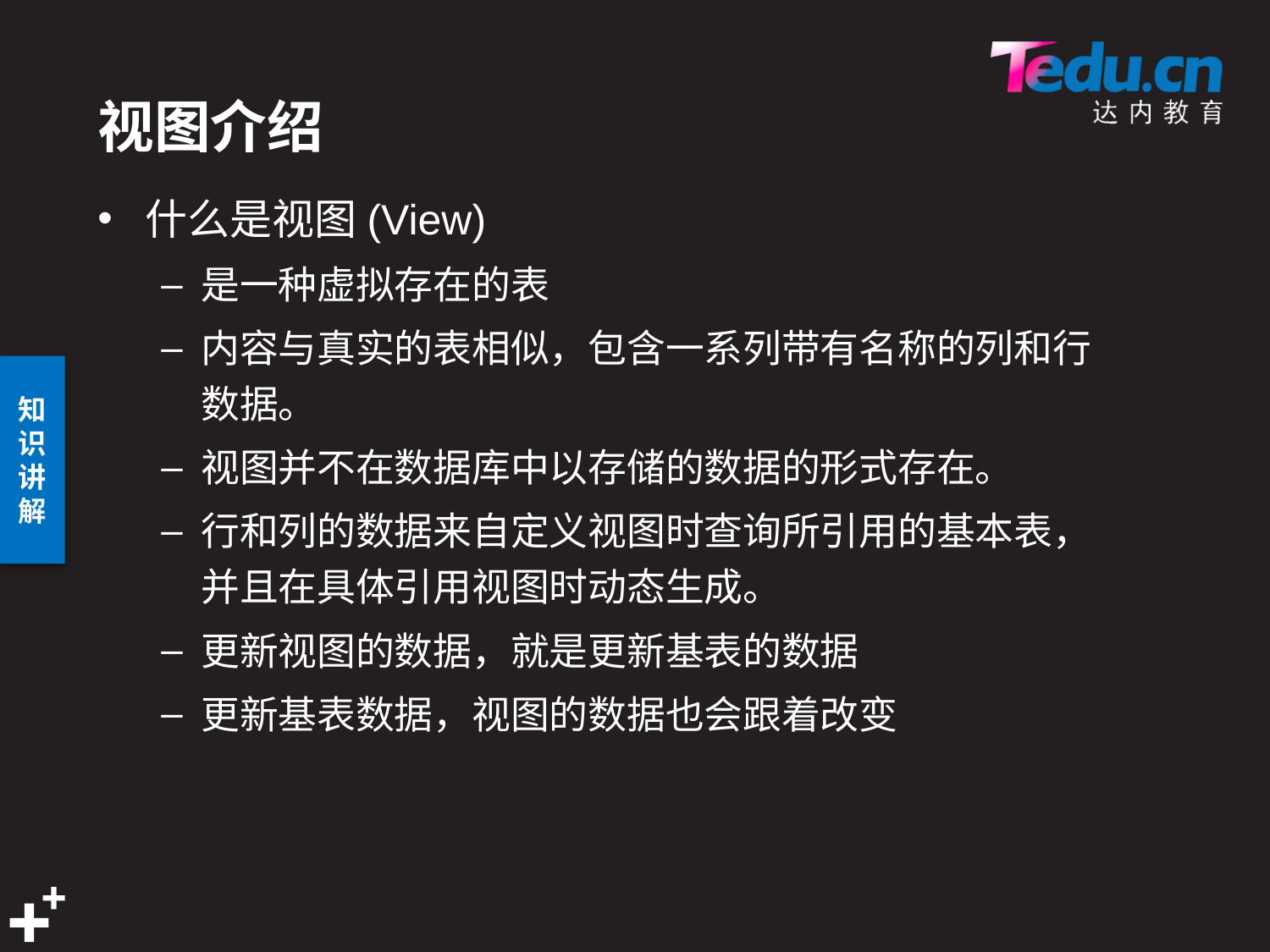

# 视图介绍
什么是视图(View)
是一种虚拟存在的表
内容与真实的表相似，包含一系列带有名称的列和行数据。
视图并不在数据库中以存储的数据的形式存在。
行和列的数据来自定义视图时查询所引用的基本表，并且在具体引用视图时动态生成。
更新视图的数据，就是更新基表的数据
更新基表数据，视图的数据也会跟着改变